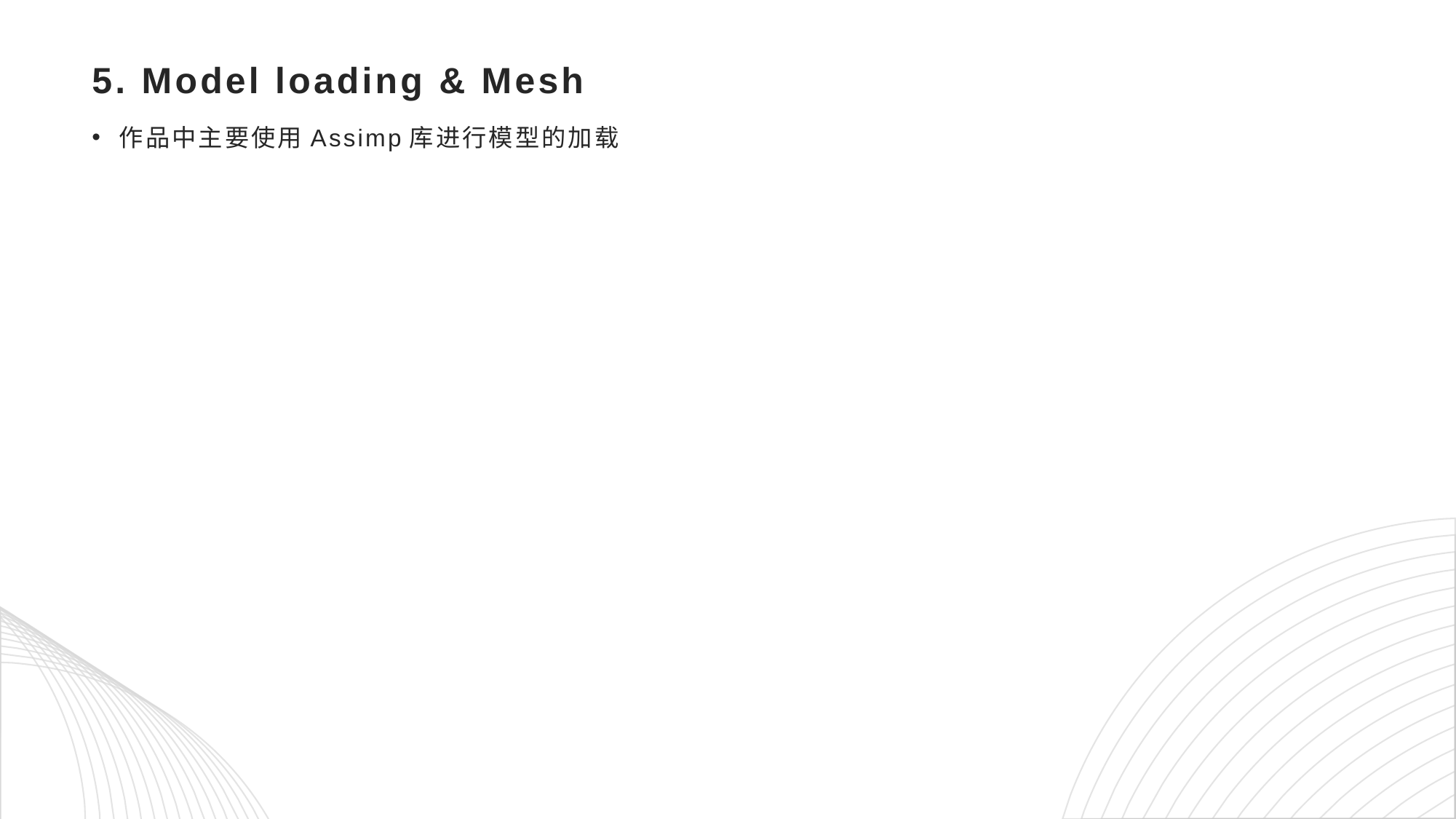

# 5. Model loading & Mesh
作品中主要使用Assimp库进行模型的加载